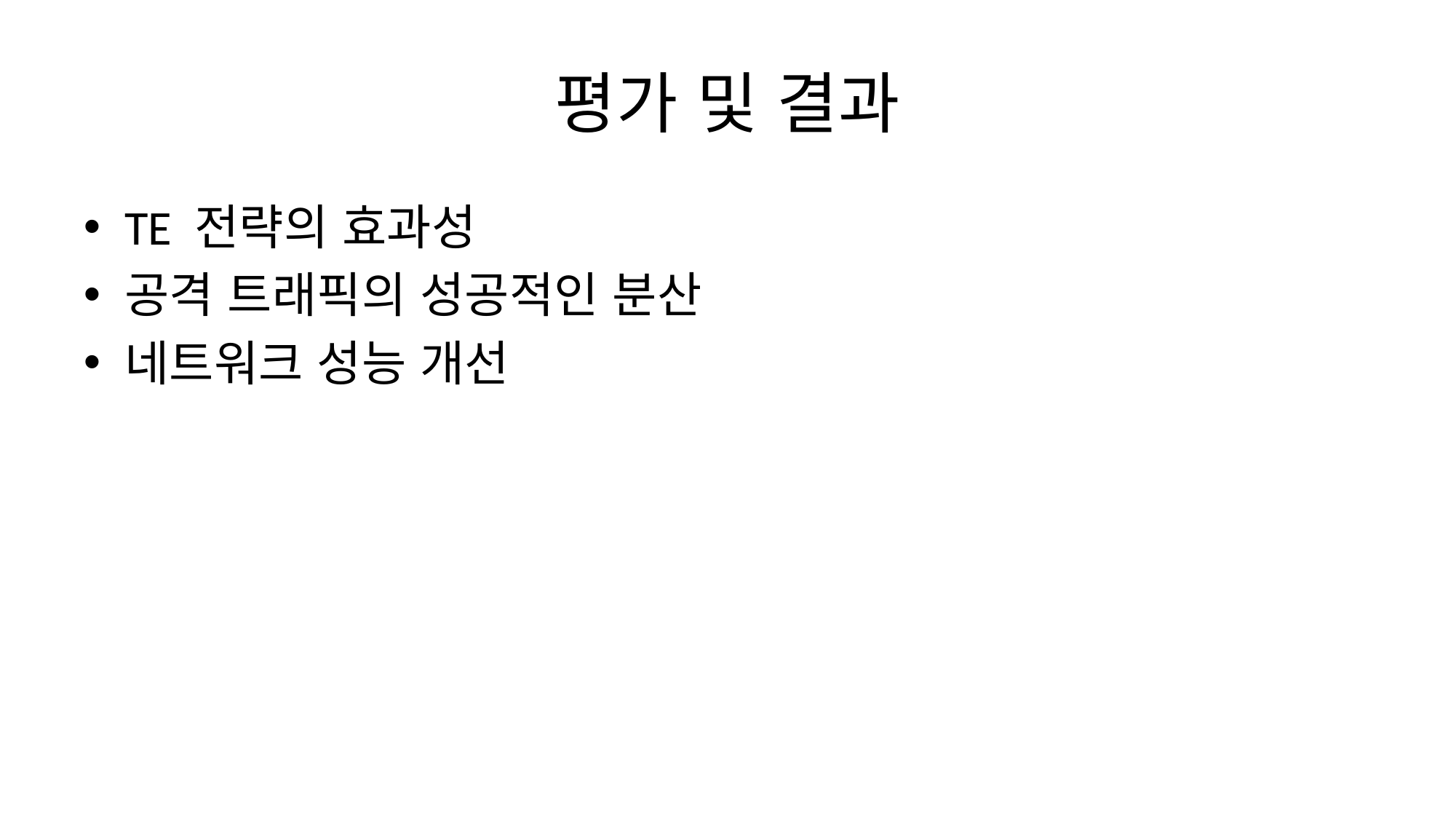

# 평가 및 결과
TE 전략의 효과성
공격 트래픽의 성공적인 분산
네트워크 성능 개선